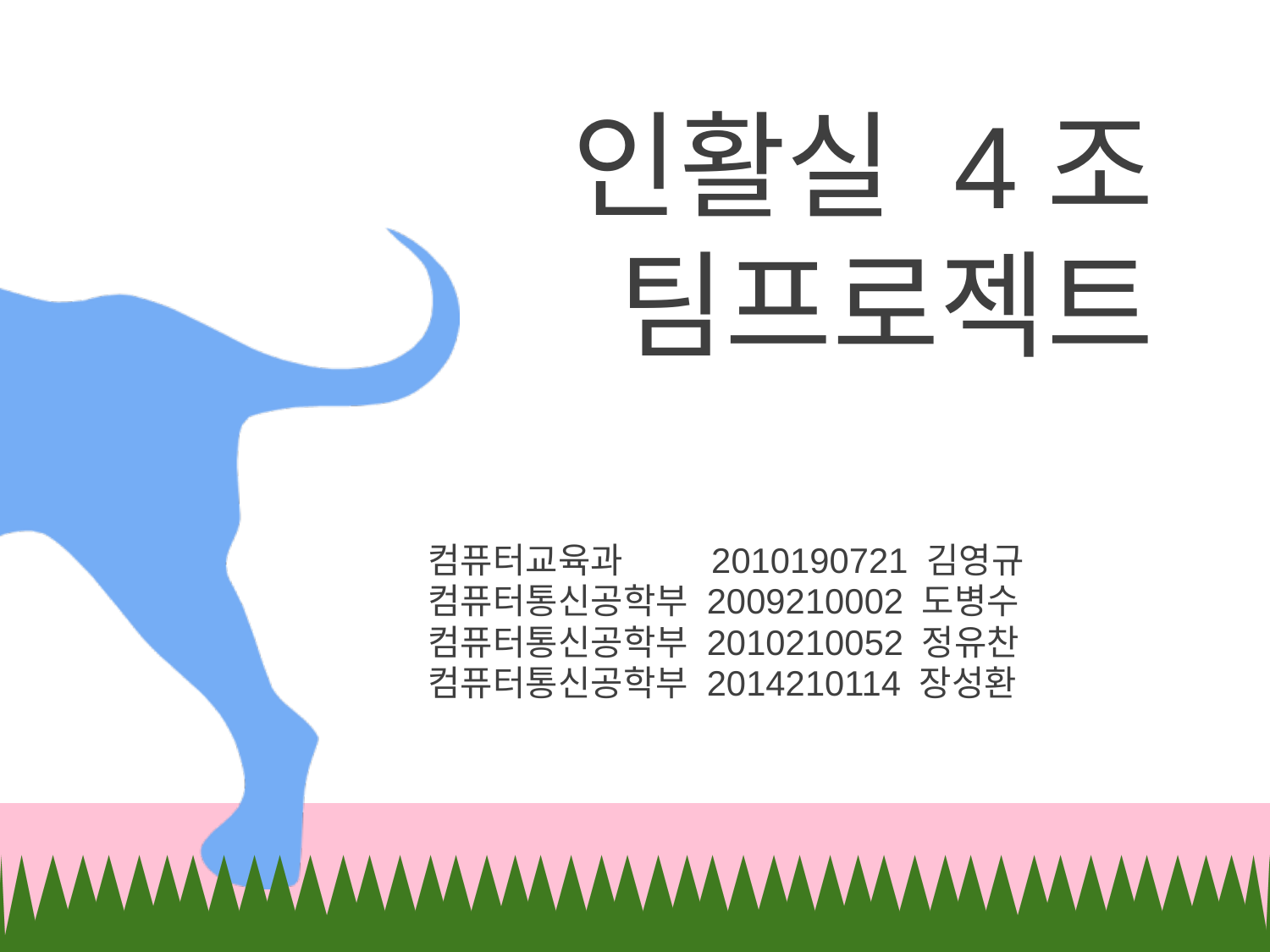

# 인활실 4조 팀프로젝트
컴퓨터교육과        2010190721 김영규
컴퓨터통신공학부 2009210002 도병수
컴퓨터통신공학부 2010210052 정유찬
컴퓨터통신공학부 2014210114 장성환